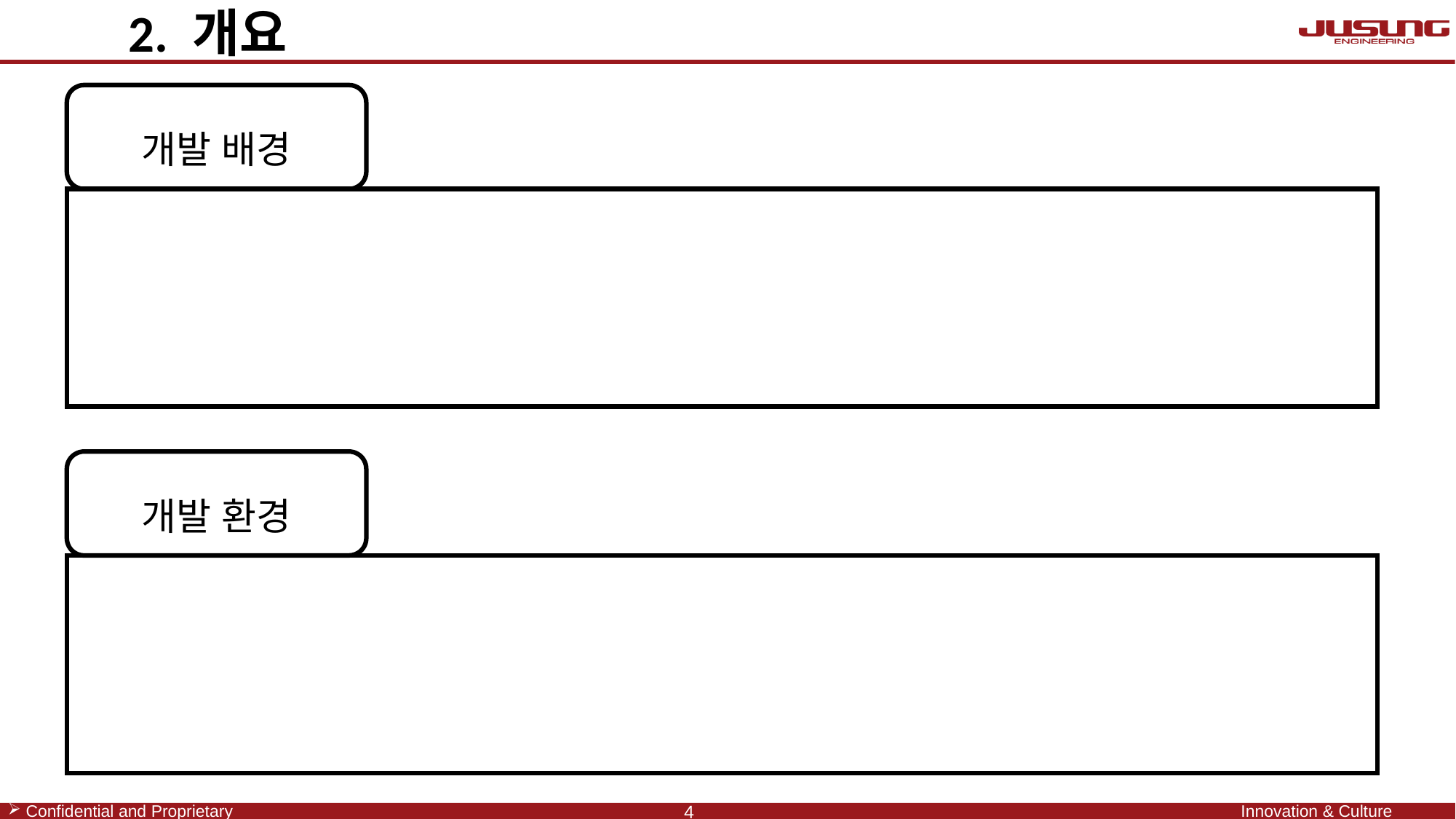

2. 개요
개발 배경

개발 환경

4